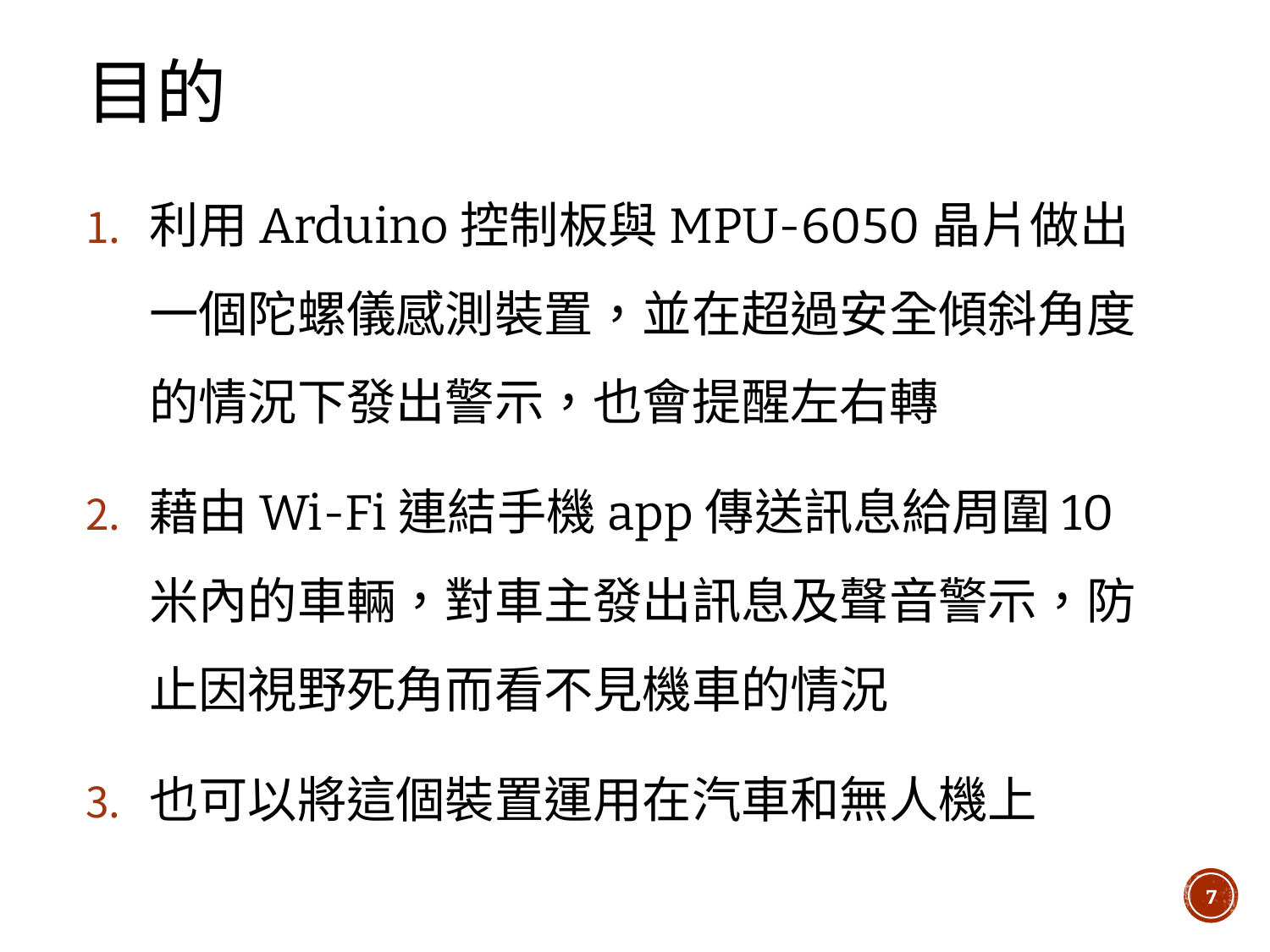

# 目的
利用Arduino控制板與MPU-6050晶片做出一個陀螺儀感測裝置，並在超過安全傾斜角度的情況下發出警示，也會提醒左右轉
藉由Wi-Fi連結手機app傳送訊息給周圍10米內的車輛，對車主發出訊息及聲音警示，防止因視野死角而看不見機車的情況
也可以將這個裝置運用在汽車和無人機上

7